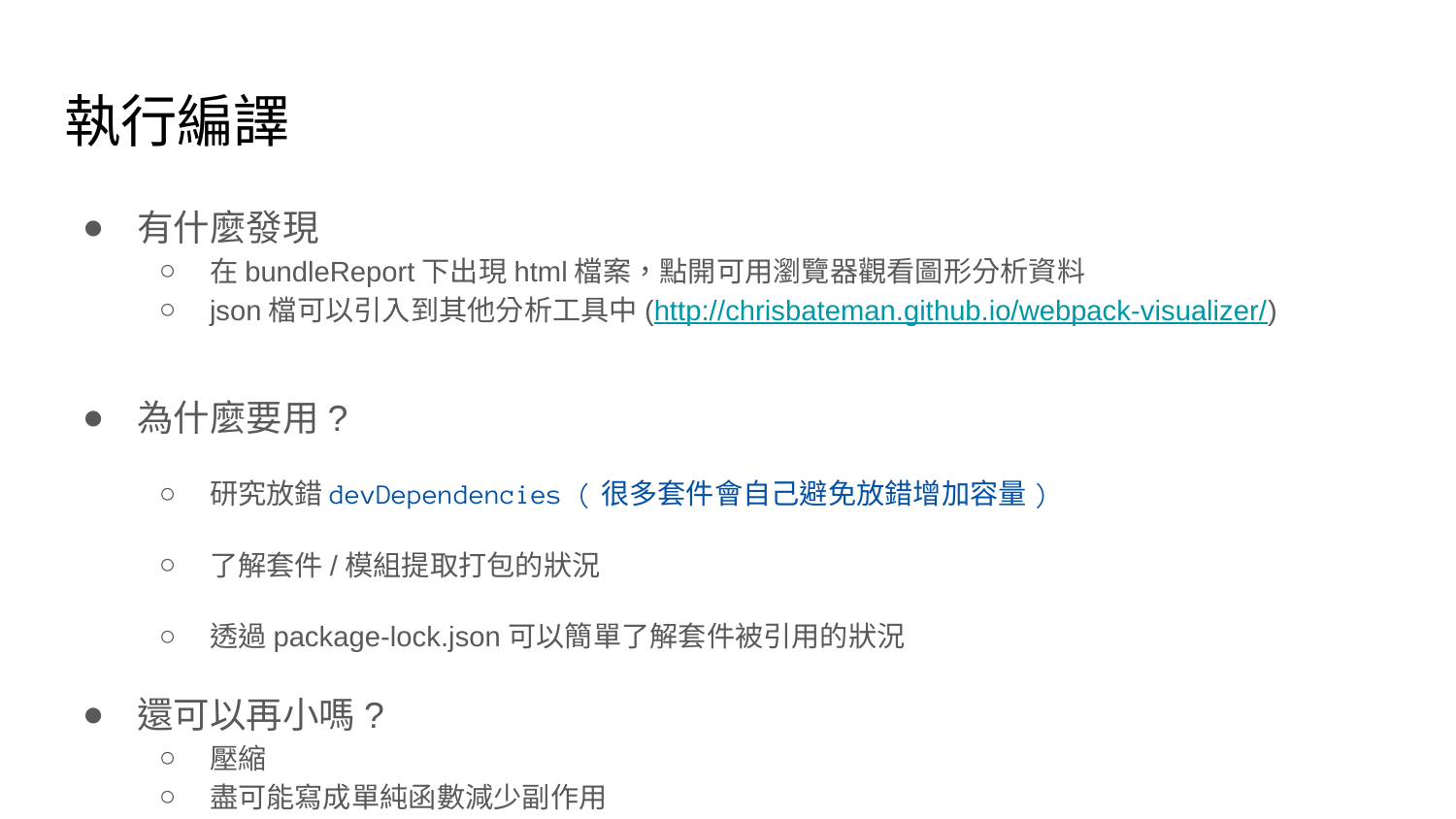

# 執行編譯
有什麼發現
在bundleReport下出現html檔案，點開可用瀏覽器觀看圖形分析資料
json檔可以引入到其他分析工具中(http://chrisbateman.github.io/webpack-visualizer/)

為什麼要用?
研究放錯devDependencies (很多套件會自己避免放錯增加容量)
了解套件/模組提取打包的狀況
透過package-lock.json可以簡單了解套件被引用的狀況
還可以再小嗎?
壓縮
盡可能寫成單純函數減少副作用